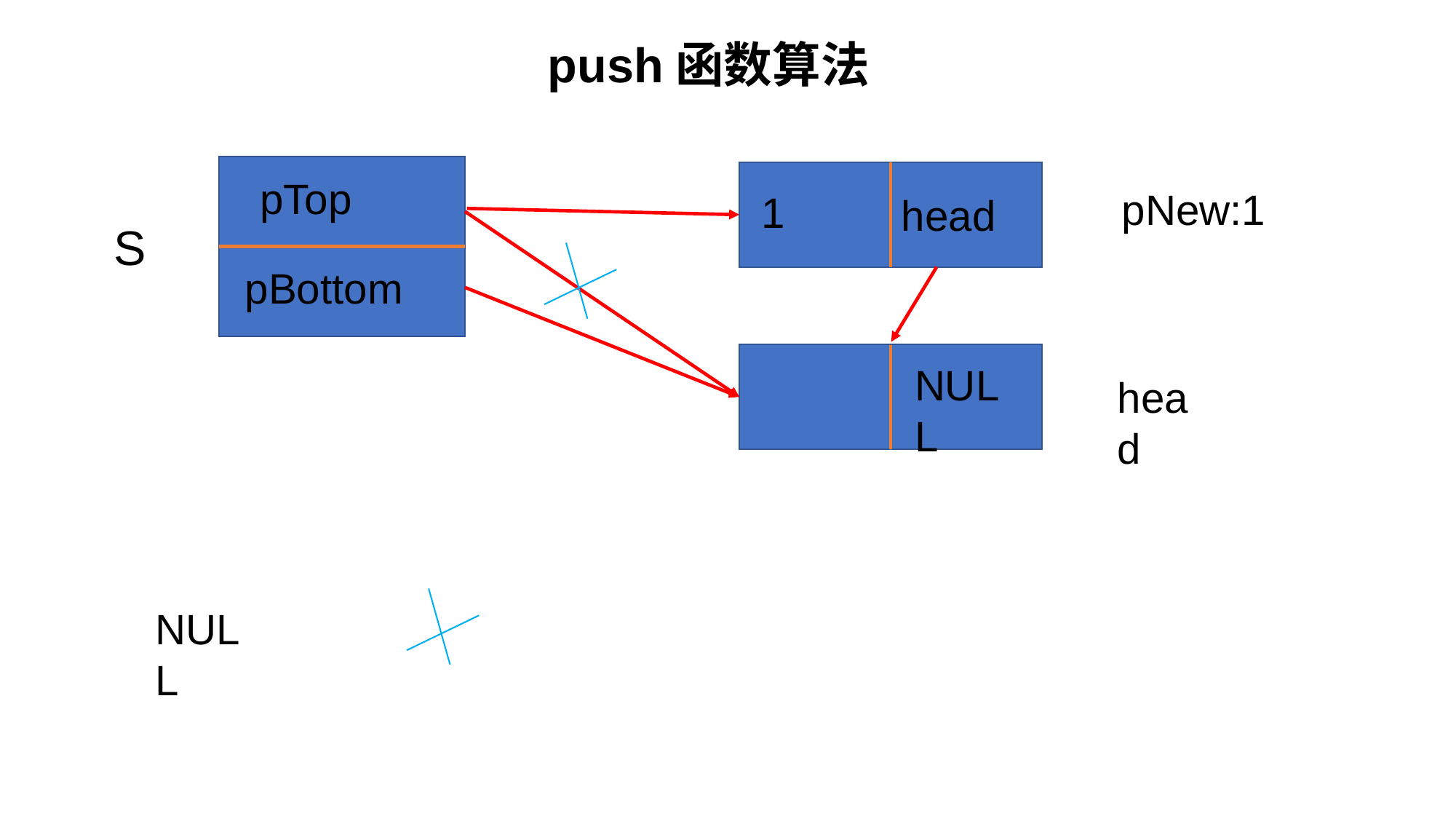

push函数算法

pTop
pNew:1
1
head
S
pBottom

NULL
head
NULL